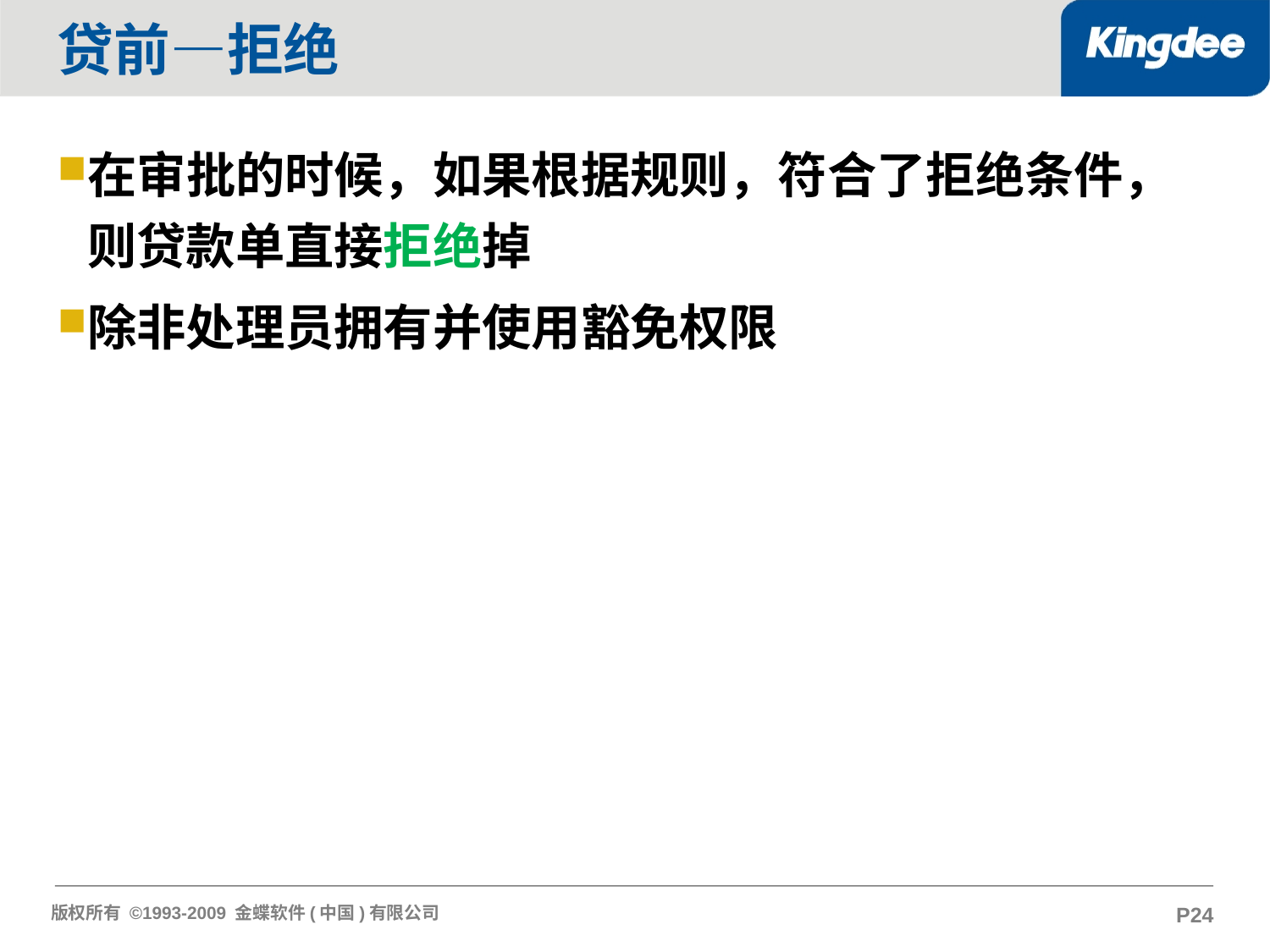

贷前—拒绝
在审批的时候，如果根据规则，符合了拒绝条件，则贷款单直接拒绝掉
除非处理员拥有并使用豁免权限